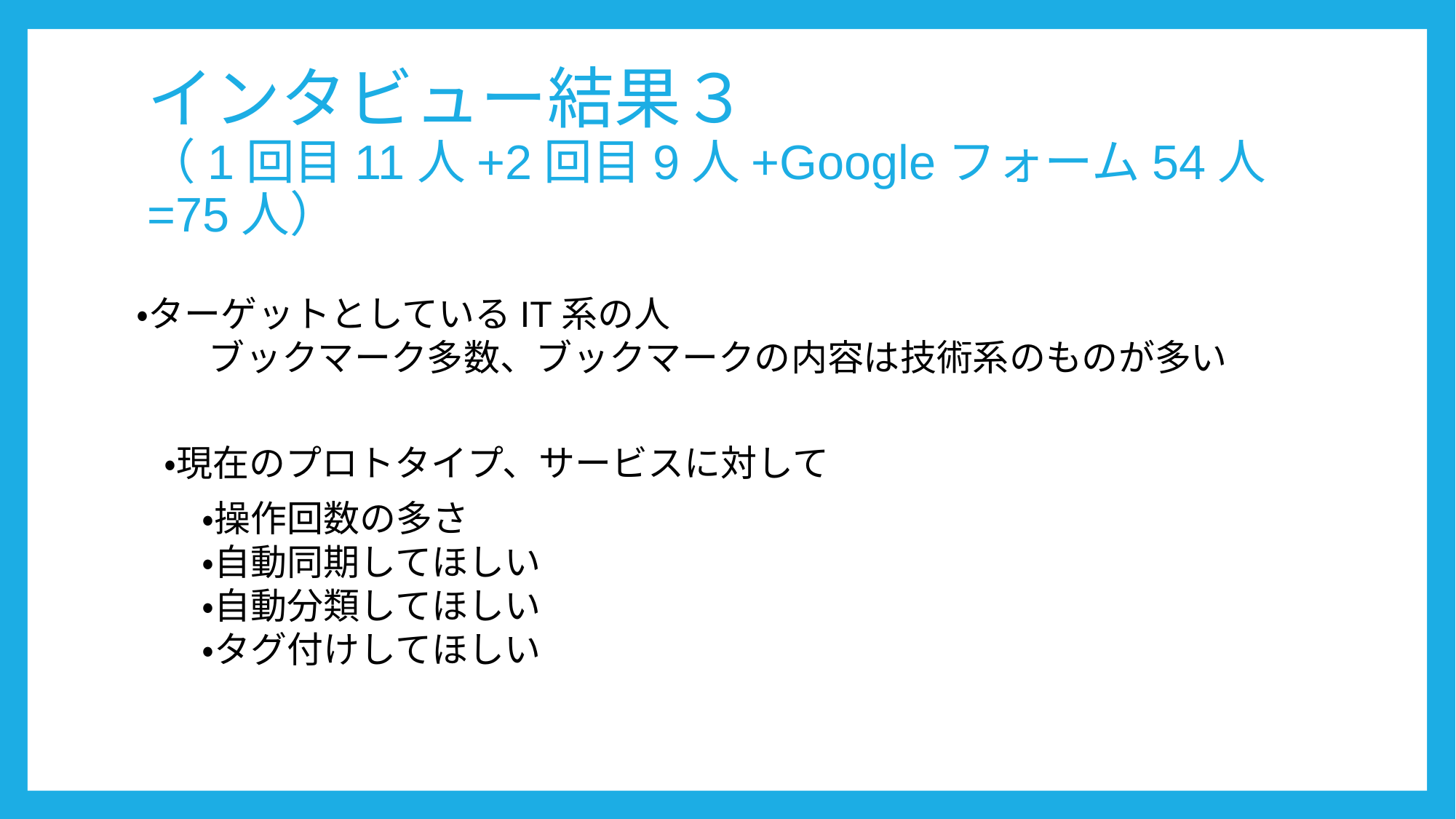

# インタビュー結果３ （1回目11人+2回目9人+Googleフォーム54人=75人）
・ターゲットとしているIT系の人
　　ブックマーク多数、ブックマークの内容は技術系のものが多い
・現在のプロトタイプ、サービスに対して
・操作回数の多さ
・自動同期してほしい
・自動分類してほしい
・タグ付けしてほしい